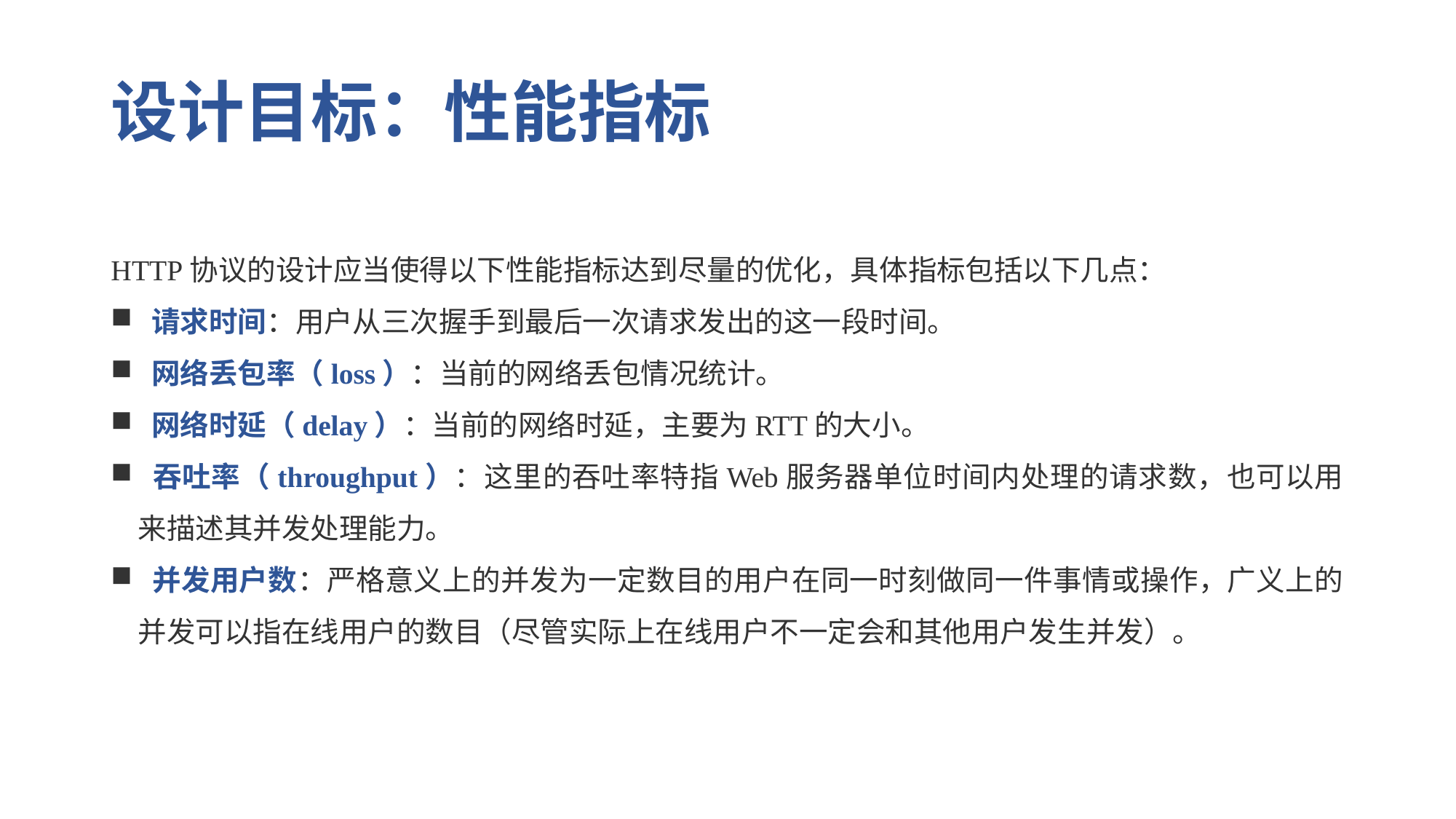

# 设计目标：性能指标
HTTP协议的设计应当使得以下性能指标达到尽量的优化，具体指标包括以下几点：
 请求时间：用户从三次握手到最后一次请求发出的这一段时间。
 网络丢包率（loss）：当前的网络丢包情况统计。
 网络时延（delay）：当前的网络时延，主要为RTT的大小。
 吞吐率（throughput）：这里的吞吐率特指Web服务器单位时间内处理的请求数，也可以用来描述其并发处理能力。
 并发用户数：严格意义上的并发为一定数目的用户在同一时刻做同一件事情或操作，广义上的并发可以指在线用户的数目（尽管实际上在线用户不一定会和其他用户发生并发）。